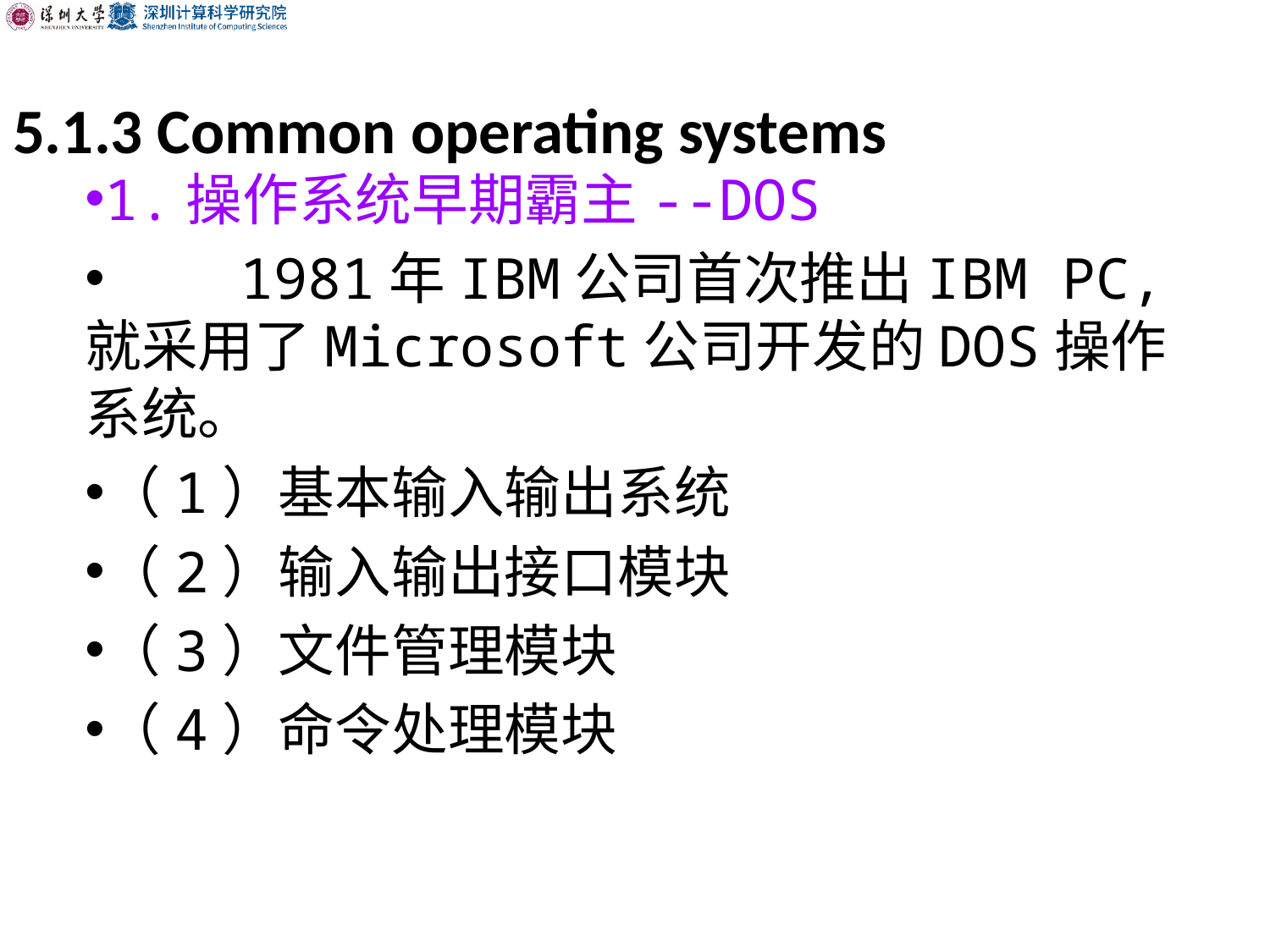

# 5.1.3 Common operating systems
1.操作系统早期霸主--DOS
    1981年IBM公司首次推出IBM PC,就采用了Microsoft公司开发的DOS操作系统。
（1）基本输入输出系统
（2）输入输出接口模块
（3）文件管理模块
（4）命令处理模块